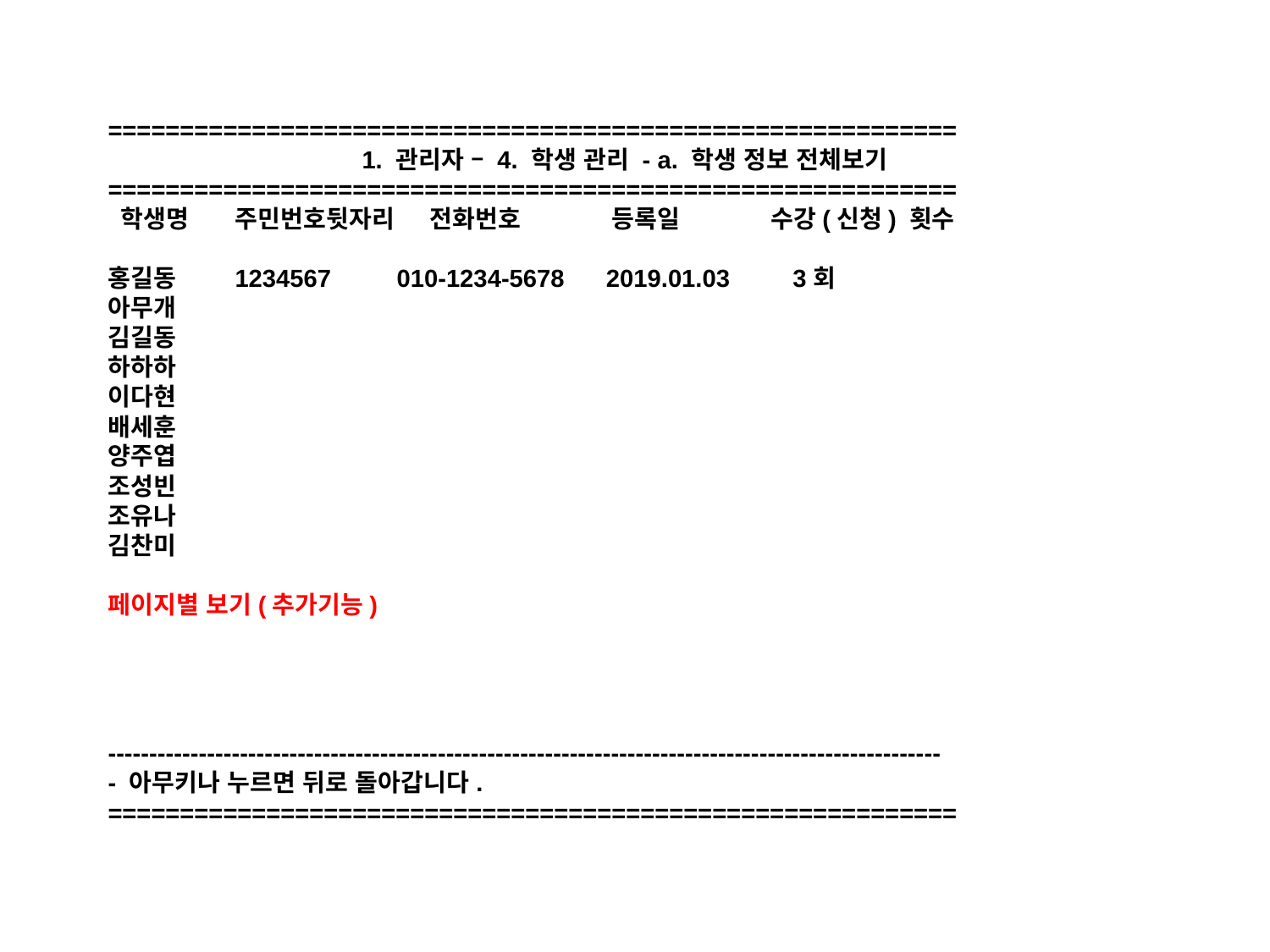

# =========================================================== 1. 관리자 – 4. 학생 관리 - a. 학생 정보 전체보기 =========================================================== 학생명	주민번호뒷자리     전화번호             등록일	    수강(신청) 횟수 홍길동	1234567	     010-1234-5678      2019.01.03         3회 아무개 김길동 하하하 이다현 배세훈 양주엽 조성빈 조유나 김찬미 페이지별 보기(추가기능) ----------------------------------------------------------------------------------------------------- - 아무키나 누르면 뒤로 돌아갑니다. ===========================================================